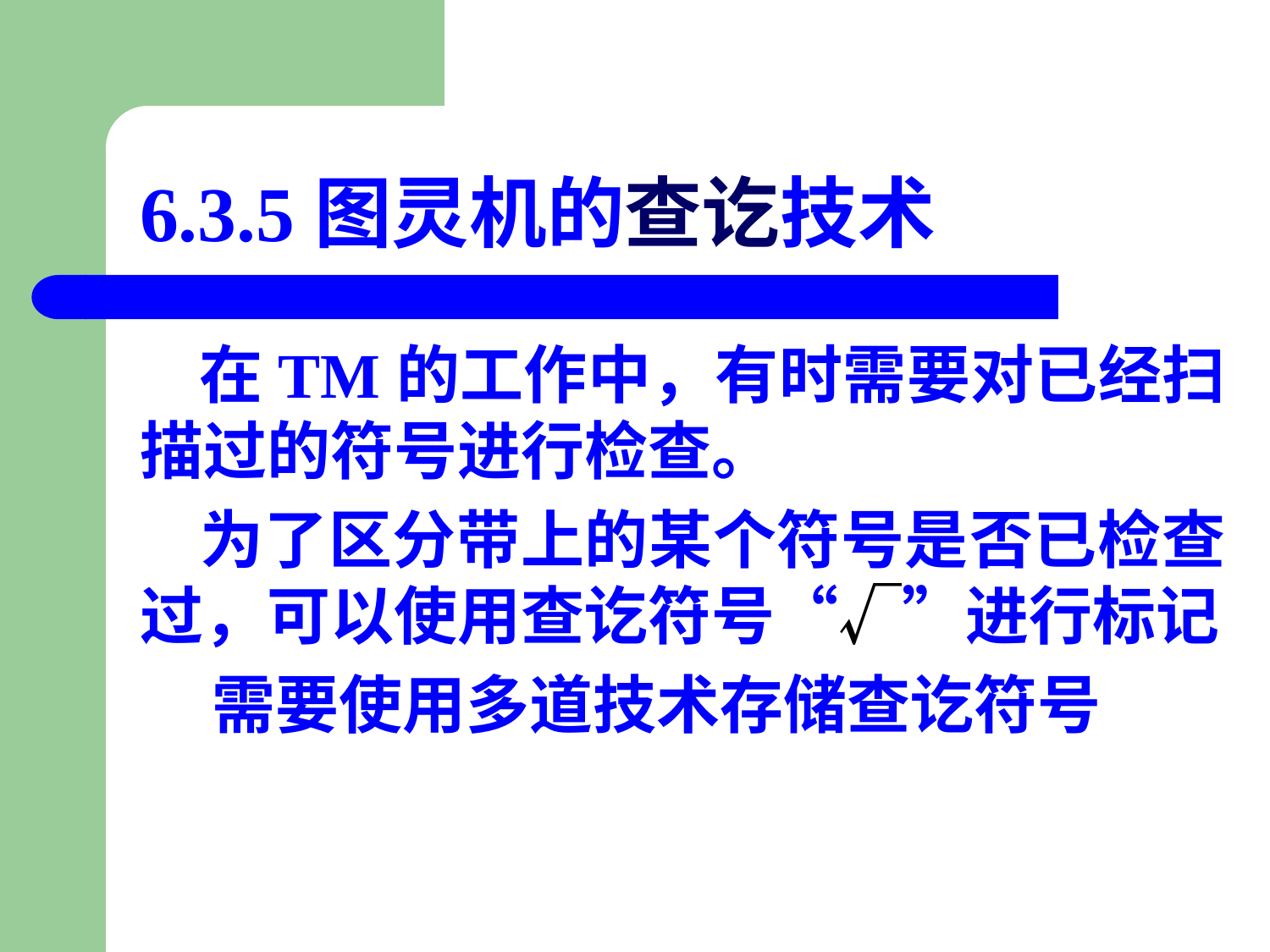

# 6.3.5图灵机的查讫技术
   在TM的工作中，有时需要对已经扫描过的符号进行检查。
   为了区分带上的某个符号是否已检查过，可以使用查讫符号“√”进行标记
    需要使用多道技术存储查讫符号